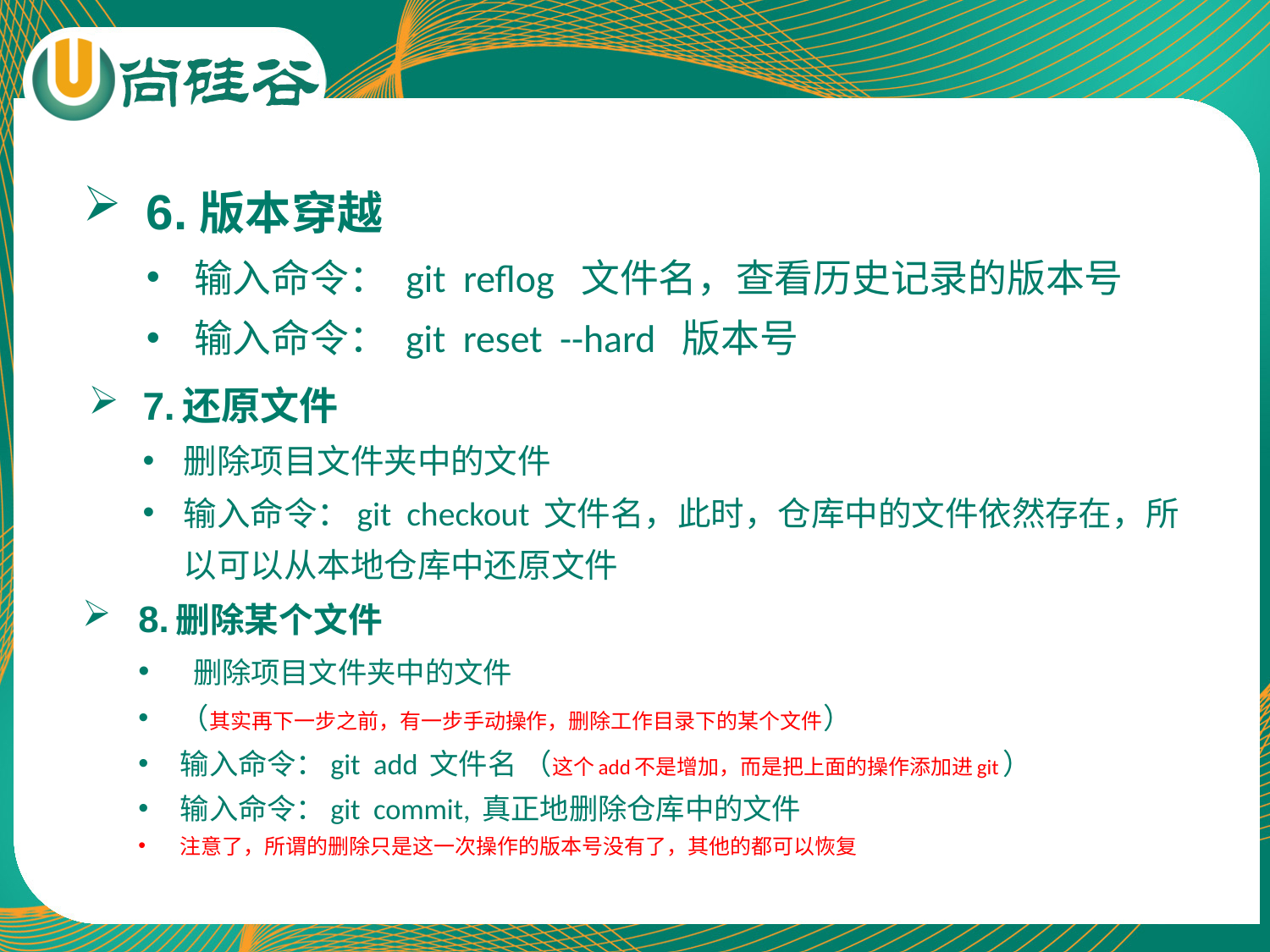

6.版本穿越
输入命令： git  reflog  文件名，查看历史记录的版本号
输入命令： git  reset  --hard  版本号
7.还原文件
删除项目文件夹中的文件
输入命令：git  checkout 文件名，此时，仓库中的文件依然存在，所以可以从本地仓库中还原文件
8.删除某个文件
 删除项目文件夹中的文件
（其实再下一步之前，有一步手动操作，删除工作目录下的某个文件）
输入命令：git  add 文件名 （这个add不是增加，而是把上面的操作添加进git）
输入命令：git  commit, 真正地删除仓库中的文件
注意了，所谓的删除只是这一次操作的版本号没有了，其他的都可以恢复